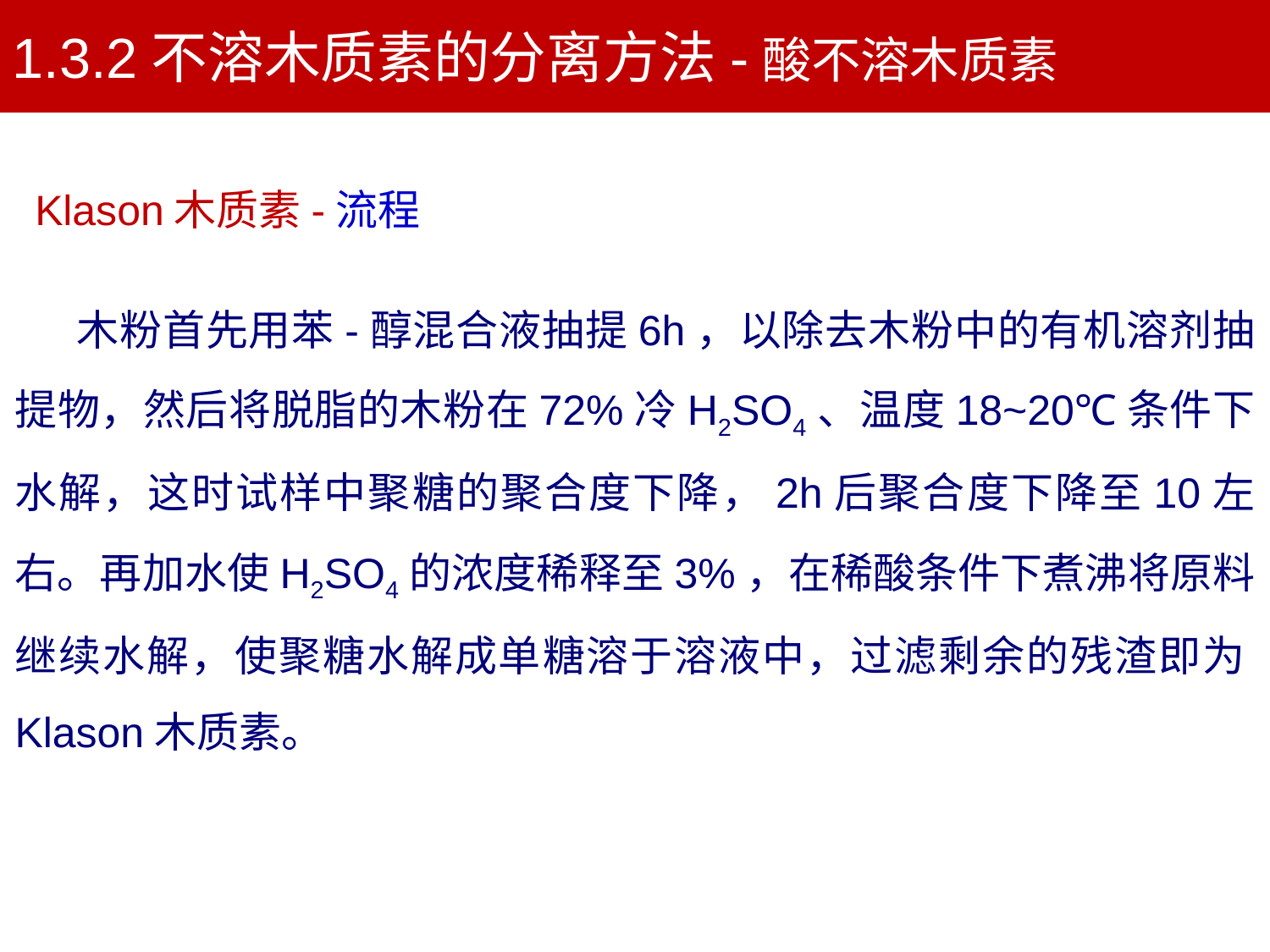

1.3.2不溶木质素的分离方法-酸不溶木质素
Klason木质素-流程
      木粉首先用苯-醇混合液抽提6h，以除去木粉中的有机溶剂抽提物，然后将脱脂的木粉在72%冷H2SO4、温度18~20℃条件下水解，这时试样中聚糖的聚合度下降，2h后聚合度下降至10左右。再加水使H2SO4的浓度稀释至3%，在稀酸条件下煮沸将原料继续水解，使聚糖水解成单糖溶于溶液中，过滤剩余的残渣即为Klason木质素。